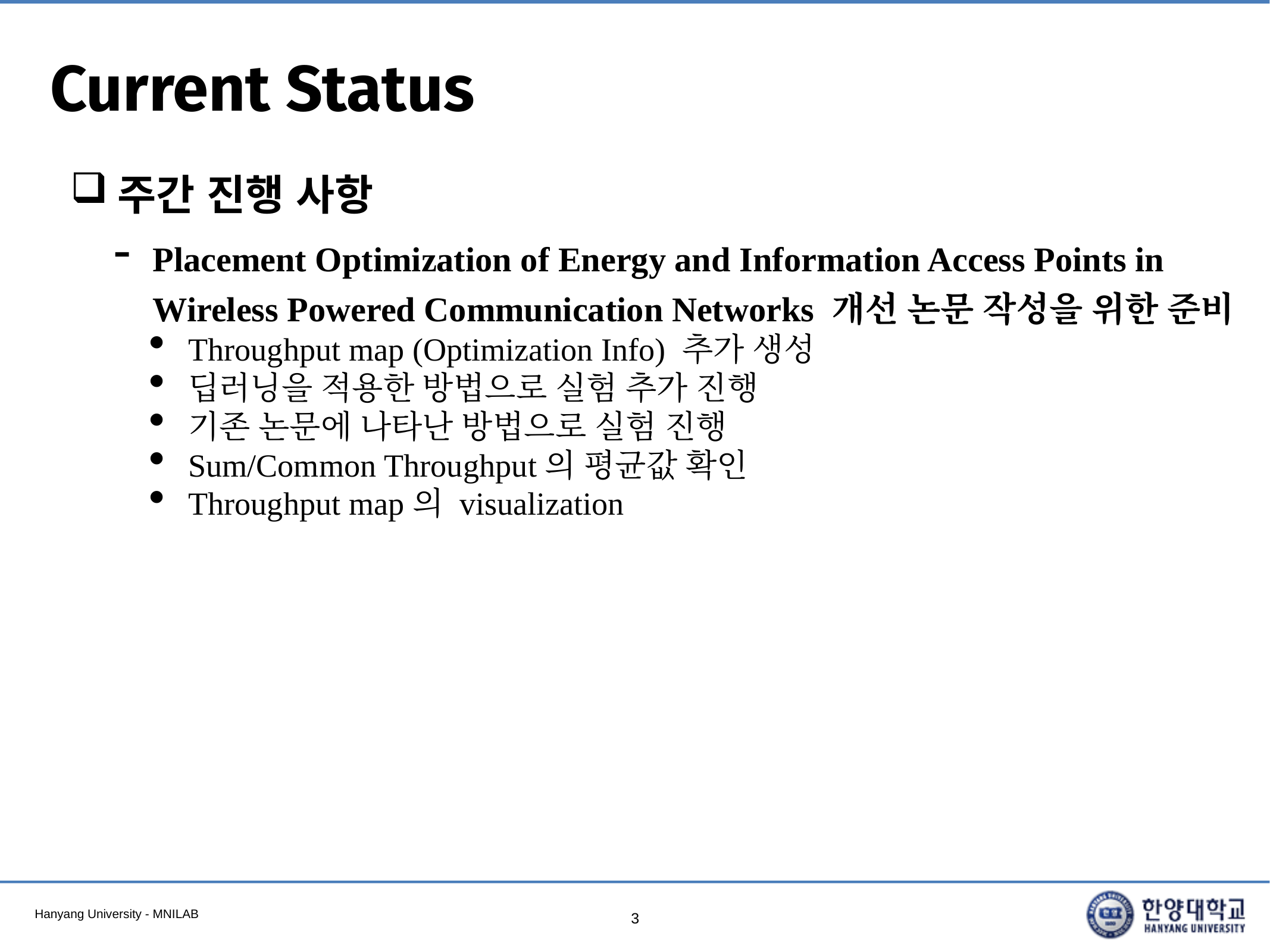

# Current Status
주간 진행 사항
Placement Optimization of Energy and Information Access Points in Wireless Powered Communication Networks 개선 논문 작성을 위한 준비
Throughput map (Optimization Info) 추가 생성
딥러닝을 적용한 방법으로 실험 추가 진행
기존 논문에 나타난 방법으로 실험 진행
Sum/Common Throughput의 평균값 확인
Throughput map의 visualization
3